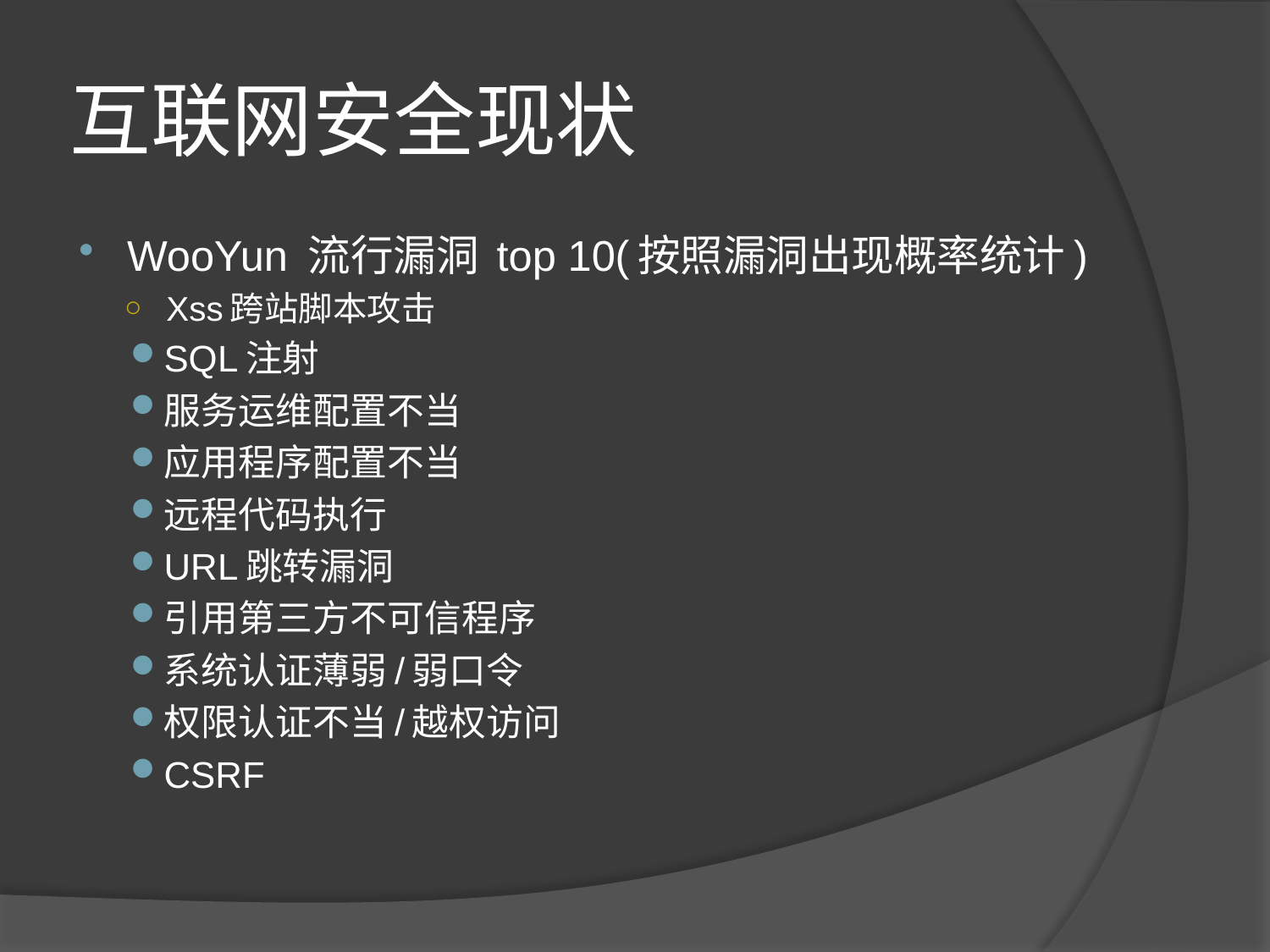

# 互联网安全现状
WooYun 流行漏洞 top 10(按照漏洞出现概率统计)
Xss跨站脚本攻击
SQL注射
服务运维配置不当
应用程序配置不当
远程代码执行
URL跳转漏洞
引用第三方不可信程序
系统认证薄弱/弱口令
权限认证不当/越权访问
CSRF